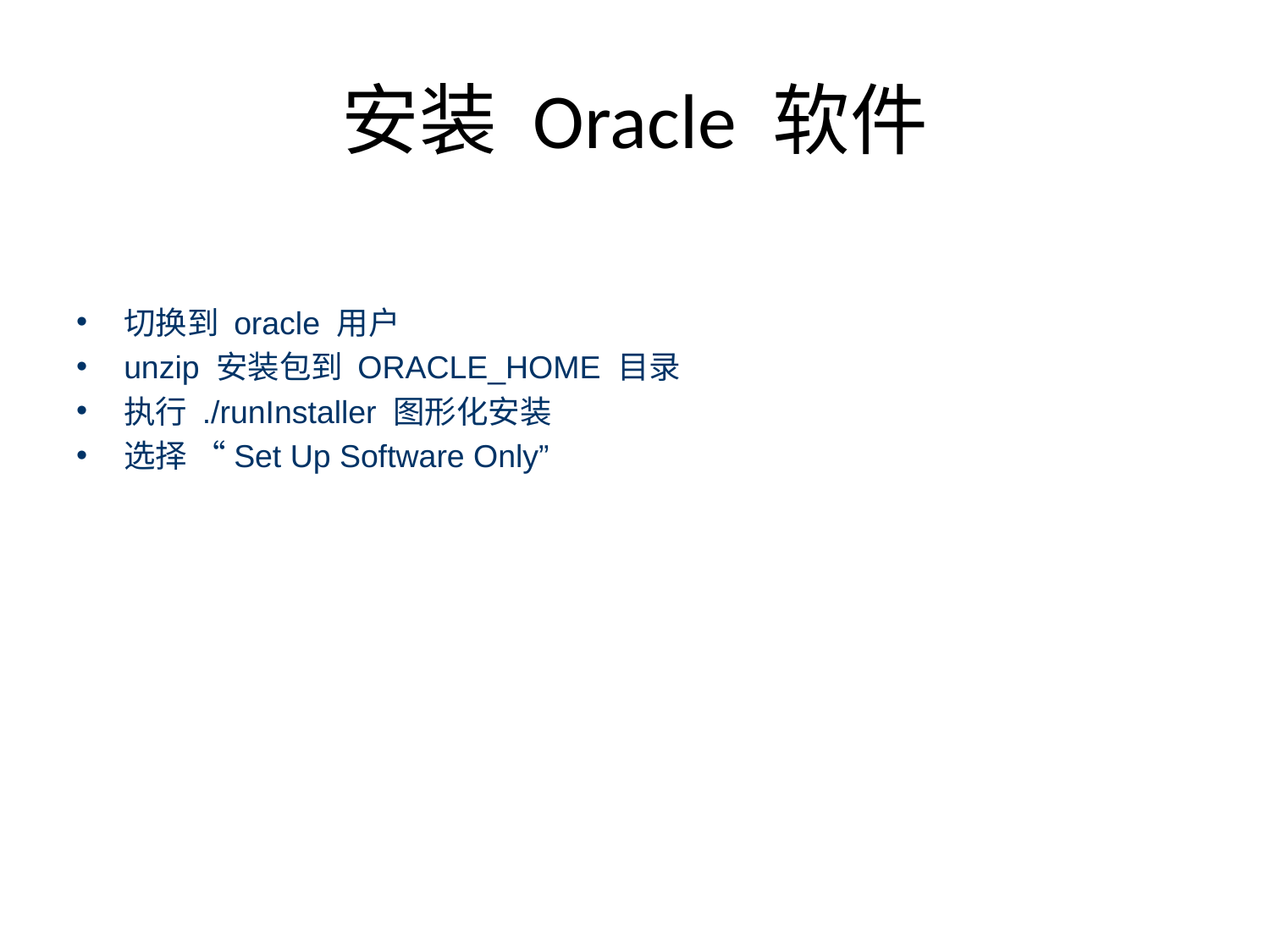

# 安装 Oracle 软件

切换到 oracle 用户
unzip 安装包到 ORACLE_HOME 目录
执行 ./runInstaller 图形化安装
选择 “Set Up Software Only”